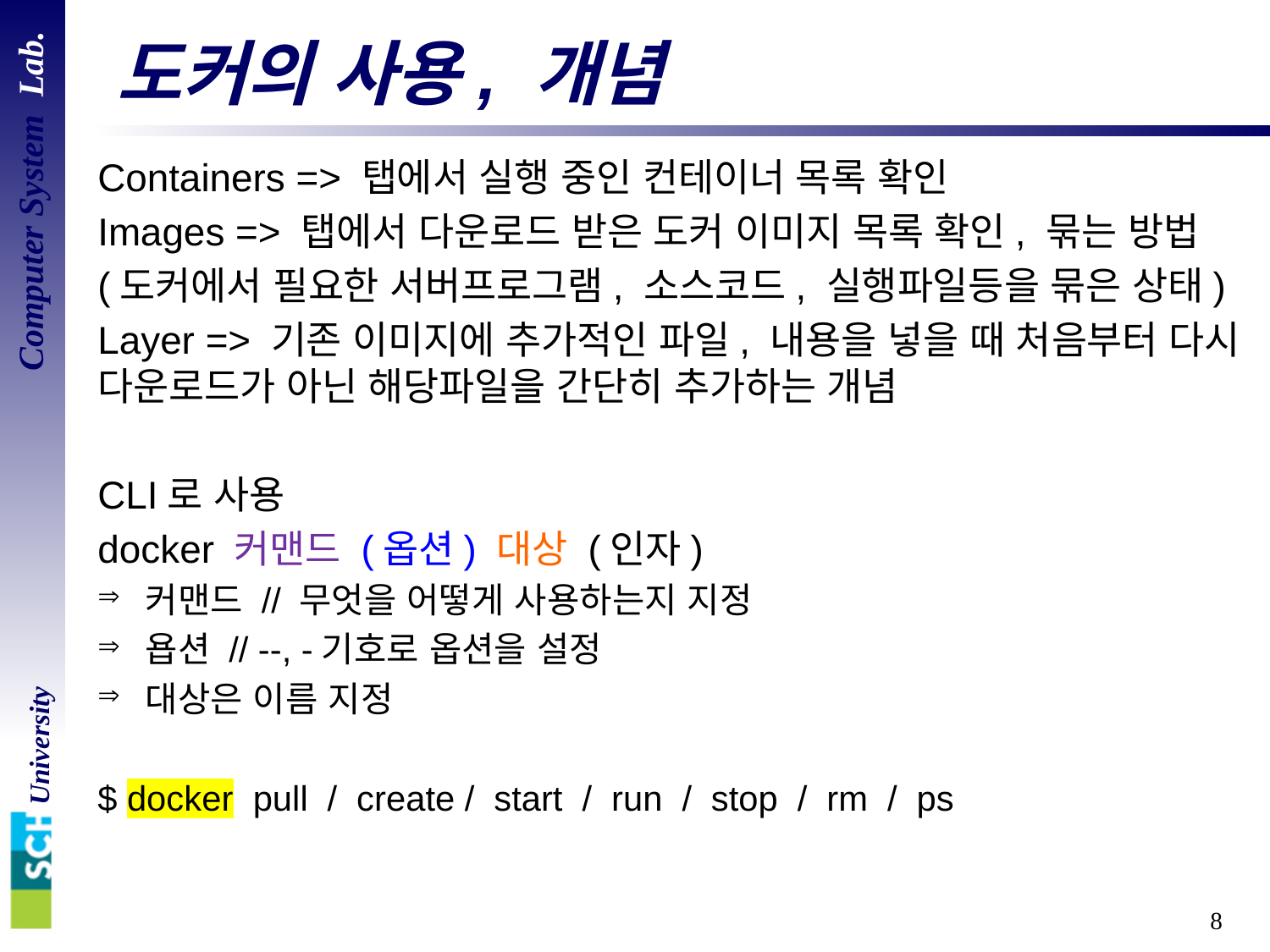

# 도커의 사용, 개념
Containers => 탭에서 실행 중인 컨테이너 목록 확인
Images => 탭에서 다운로드 받은 도커 이미지 목록 확인, 묶는 방법
(도커에서 필요한 서버프로그램, 소스코드, 실행파일등을 묶은 상태)
Layer => 기존 이미지에 추가적인 파일, 내용을 넣을 때 처음부터 다시 다운로드가 아닌 해당파일을 간단히 추가하는 개념

CLI로 사용
docker 커맨드 (옵션) 대상 (인자)
커맨드 // 무엇을 어떻게 사용하는지 지정
욥션 // --, -기호로 옵션을 설정
대상은 이름 지정

$ docker  pull  /  create /  start  /  run  /  stop  /  rm  /  ps